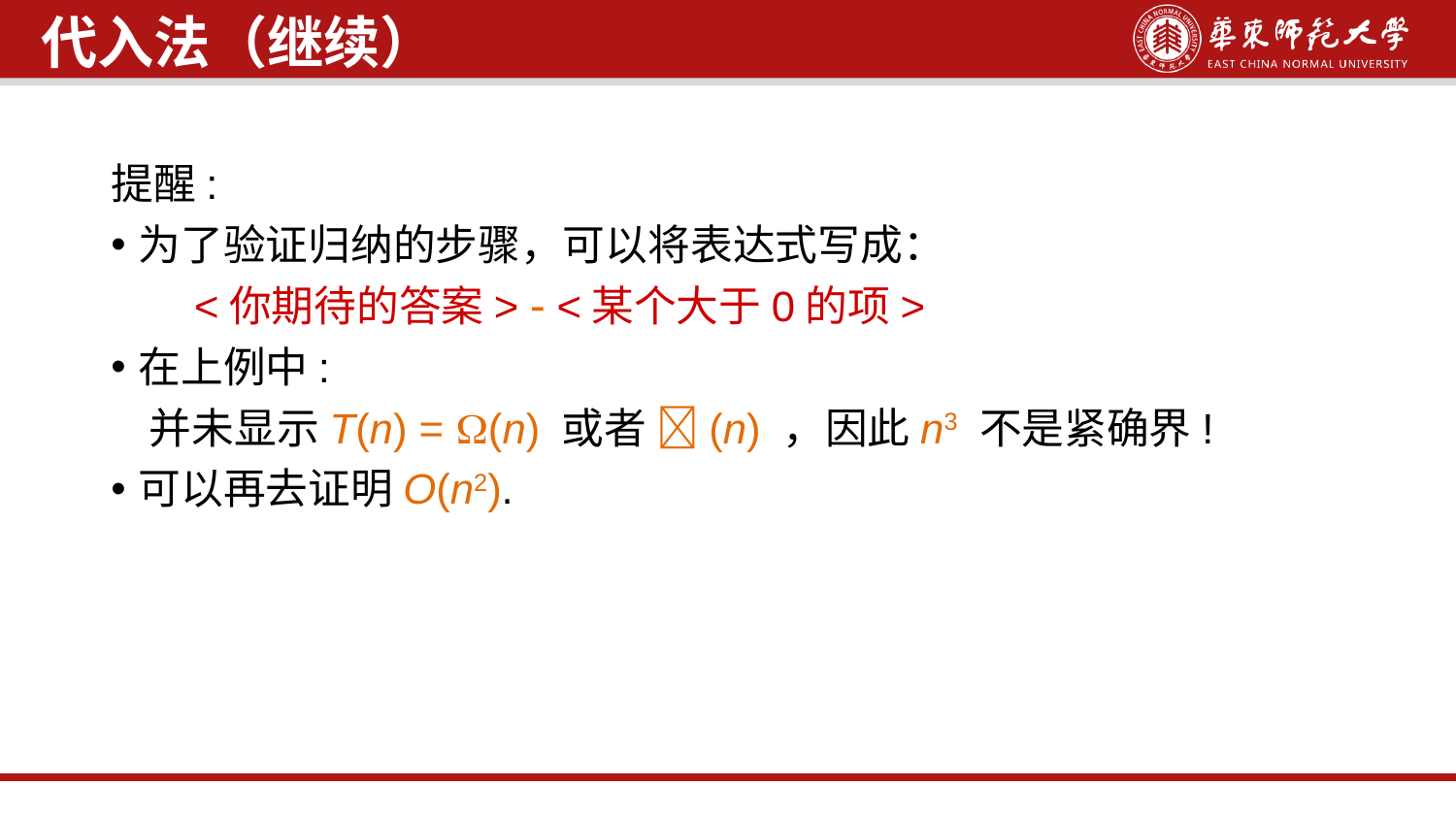

代入法（继续）
提醒:
为了验证归纳的步骤，可以将表达式写成：
       <你期待的答案> − <某个大于0的项>
在上例中:
   并未显示T(n) = Ω(n) 或者 Θ(n) ，因此n3 不是紧确界!
可以再去证明O(n2).